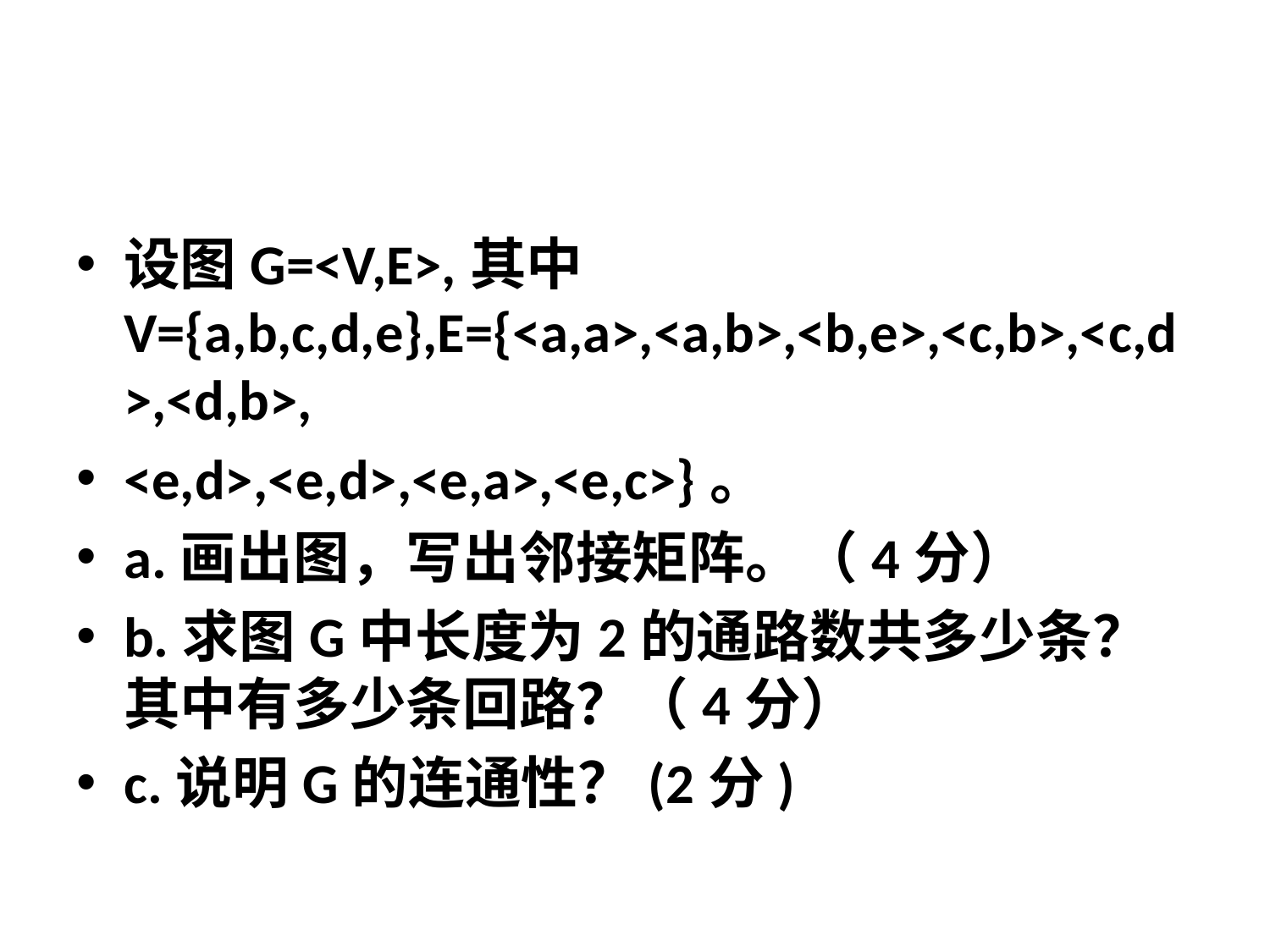

#
设图G=<V,E>,其中V={a,b,c,d,e},E={<a,a>,<a,b>,<b,e>,<c,b>,<c,d>,<d,b>,
<e,d>,<e,d>,<e,a>,<e,c>}。
a.画出图，写出邻接矩阵。（4分）
b.求图G中长度为2的通路数共多少条？其中有多少条回路？（4分）
c.说明G的连通性？(2分)